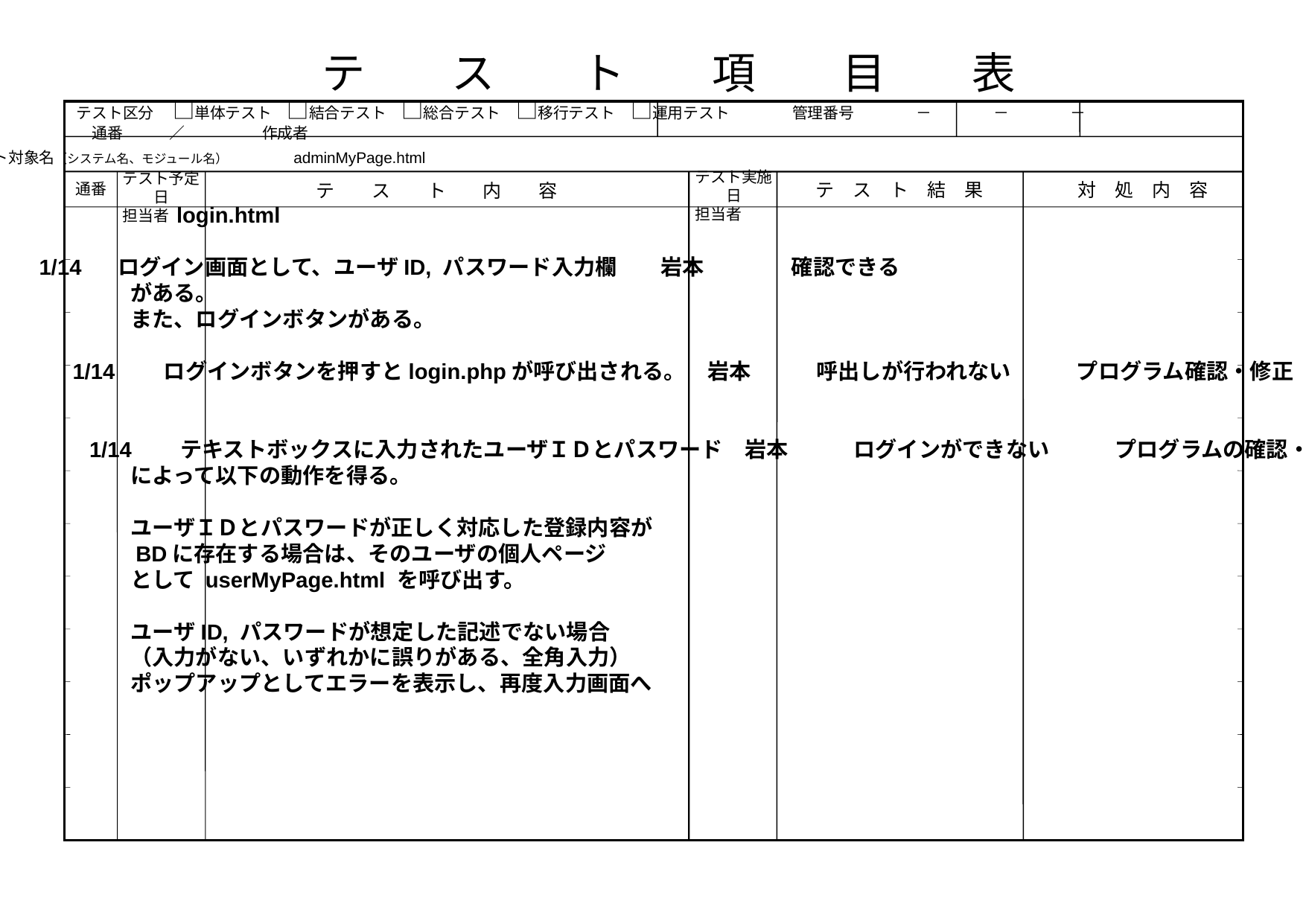

テ　　ス　　ト　　項　　目　　表
テスト区分　 □単体テスト　□結合テスト　□総合テスト　□移行テスト　□運用テスト　　         管理番号　　　　－　　　　－　　　　－　　　　　　通番　　　／　　　　　作成者

テスト対象名（システム名、モジュール名）　　　　adminMyPage.html
テスト実施日
担当者
テスト予定日
担当者

テ　ス　ト　結　果
対　処　内　容
通番
テ　　ス　　ト　　内　　容
　　　　　　　　　　login.html

 1           1/14     ログイン画面として、ユーザID, パスワード入力欄　　岩本　　　　確認できる
	　　　がある。
　	　　　また、ログインボタンがある。

２　　　　 1/14　　ログインボタンを押すとlogin.phpが呼び出される。　岩本　　　呼出しが行われない　　　プログラム確認・修正

３　　　　　1/14　　テキストボックスに入力されたユーザＩＤとパスワード　岩本　　　ログインができない　　　プログラムの確認・修正
　　　　　	　　　によって以下の動作を得る。

　	　　　ユーザＩＤとパスワードが正しく対応した登録内容が
	　　　BDに存在する場合は、そのユーザの個人ページ
	　　　として userMyPage.html を呼び出す。

	　　　ユーザID, パスワードが想定した記述でない場合
	　　　（入力がない、いずれかに誤りがある、全角入力）
	　　　ポップアップとしてエラーを表示し、再度入力画面へ